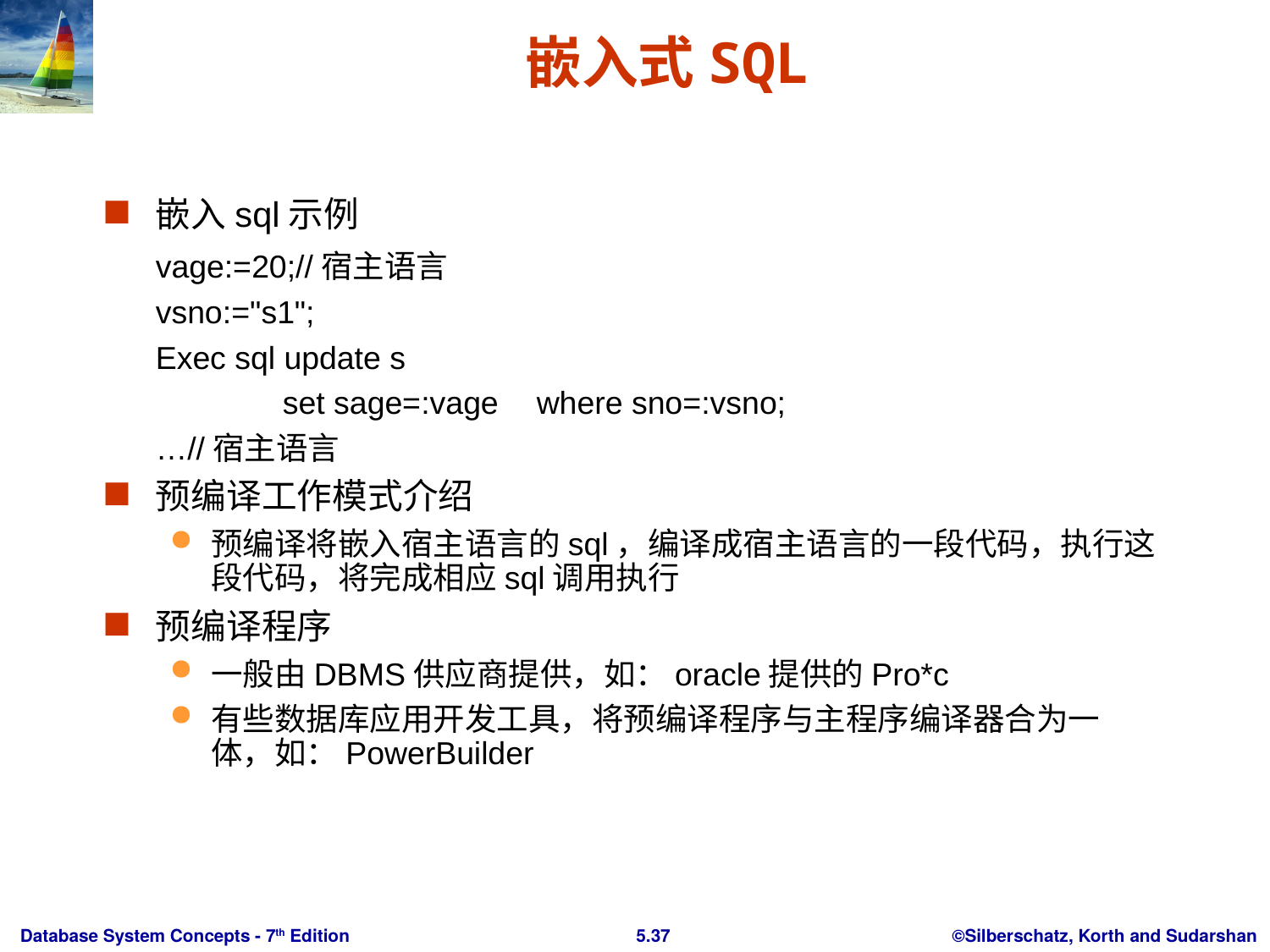

# 嵌入式SQL
嵌入sql示例
	vage:=20;//宿主语言
	vsno:="s1";
	Exec sql update s
		set sage=:vage	where sno=:vsno;
	…//宿主语言
预编译工作模式介绍
预编译将嵌入宿主语言的sql，编译成宿主语言的一段代码，执行这段代码，将完成相应sql调用执行
预编译程序
一般由DBMS供应商提供，如：oracle提供的Pro*c
有些数据库应用开发工具，将预编译程序与主程序编译器合为一体，如：PowerBuilder